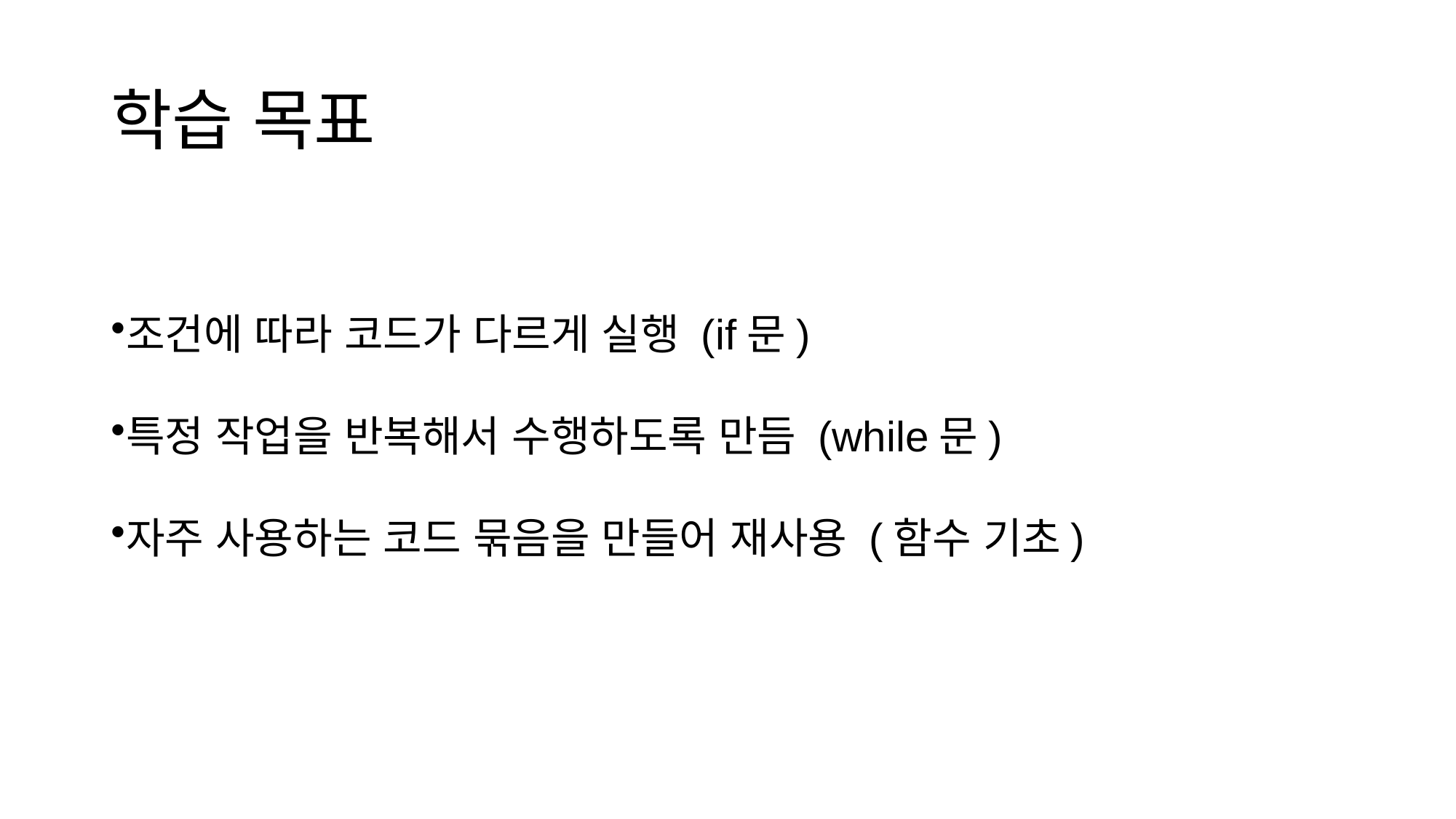

# 학습 목표

조건에 따라 코드가 다르게 실행 (if문)

특정 작업을 반복해서 수행하도록 만듬 (while문)

자주 사용하는 코드 묶음을 만들어 재사용 (함수 기초)